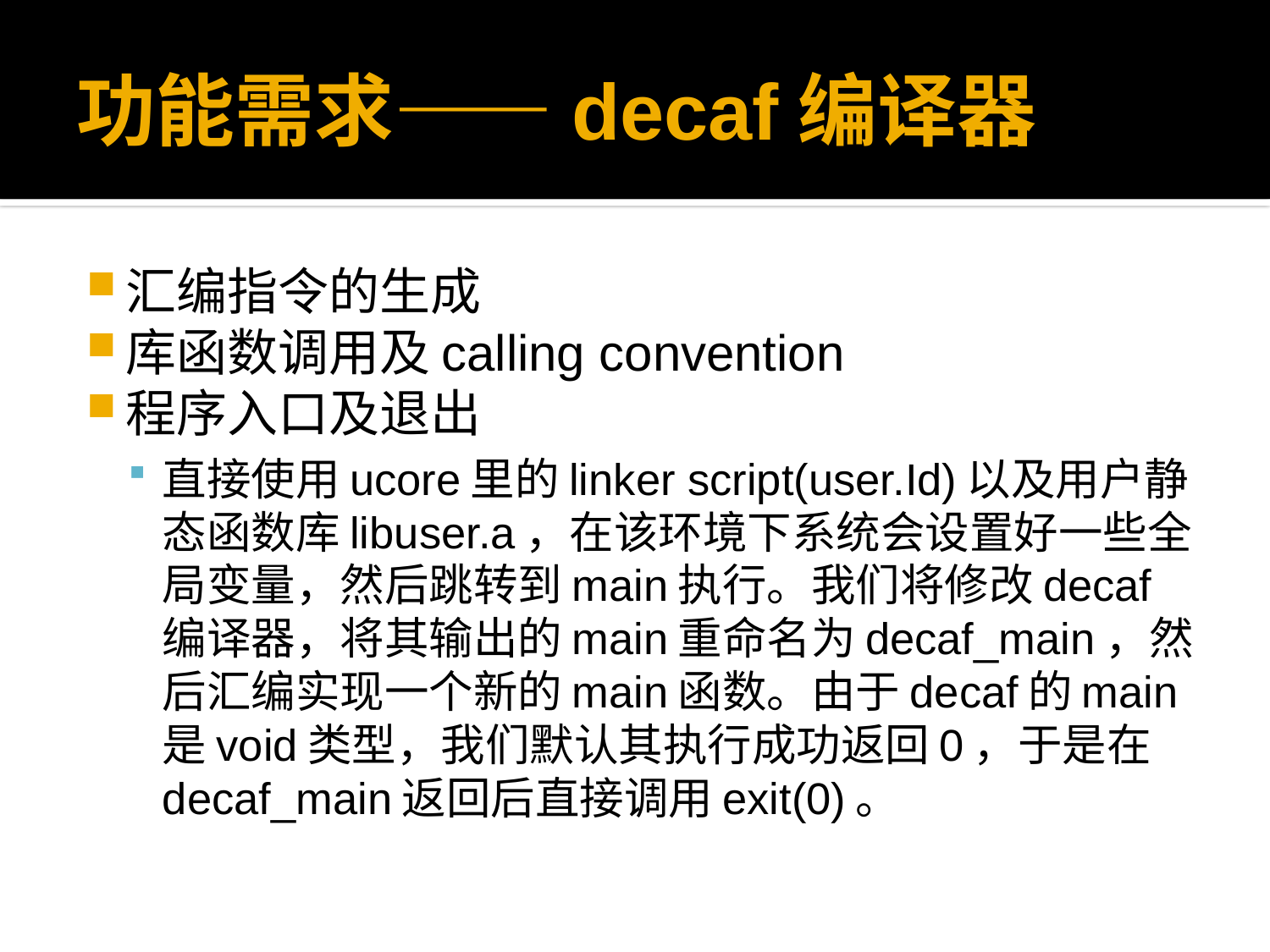

# 功能需求——decaf编译器
汇编指令的生成
库函数调用及calling convention
程序入口及退出
直接使用ucore里的linker script(user.Id)以及用户静态函数库libuser.a，在该环境下系统会设置好一些全局变量，然后跳转到main执行。我们将修改decaf编译器，将其输出的main重命名为decaf_main，然后汇编实现一个新的main函数。由于decaf的main是void类型，我们默认其执行成功返回0，于是在decaf_main返回后直接调用exit(0)。